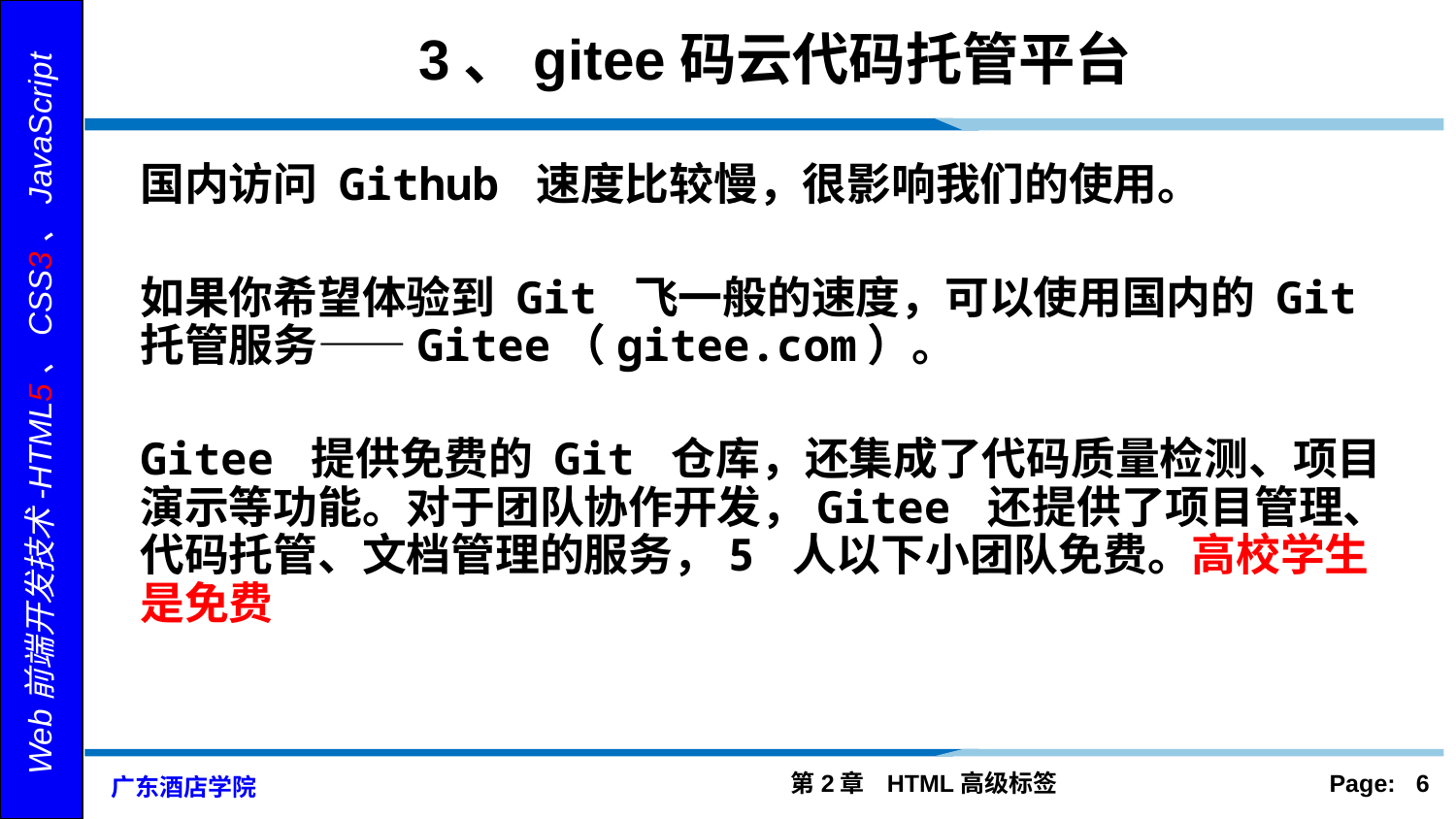

# 3、gitee码云代码托管平台
国内访问 Github 速度比较慢，很影响我们的使用。

如果你希望体验到 Git 飞一般的速度，可以使用国内的 Git 托管服务——Gitee（gitee.com）。

Gitee 提供免费的 Git 仓库，还集成了代码质量检测、项目演示等功能。对于团队协作开发，Gitee 还提供了项目管理、代码托管、文档管理的服务，5 人以下小团队免费。高校学生是免费